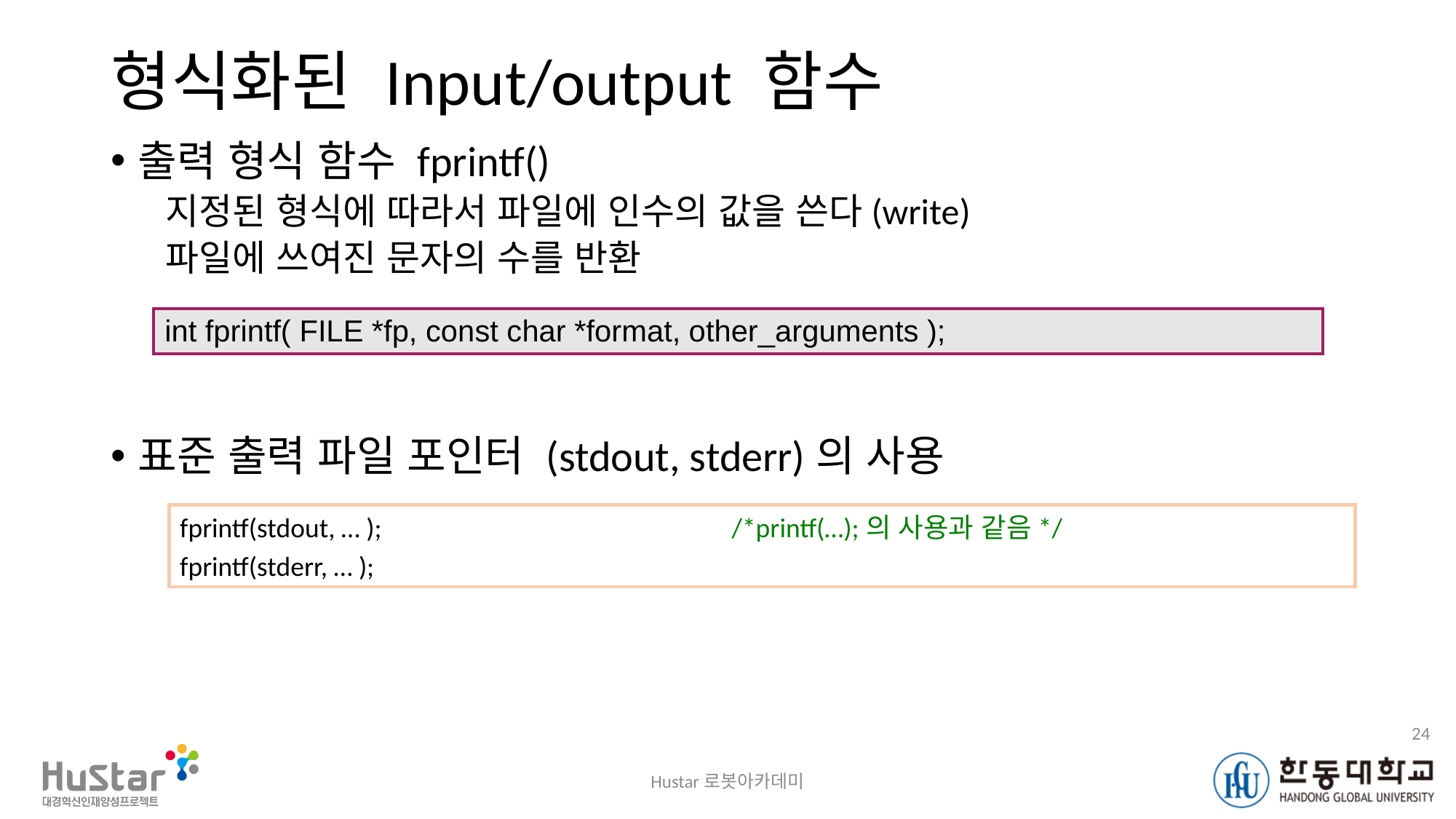

# 형식화된 Input/output 함수
출력 형식 함수 fprintf()
지정된 형식에 따라서 파일에 인수의 값을 쓴다(write)
파일에 쓰여진 문자의 수를 반환

표준 출력 파일 포인터 (stdout, stderr)의 사용
| int fprintf( FILE \*fp, const char \*format, other\_arguments ); |
| --- |
fprintf(stdout, … );         			 /*printf(…);의 사용과 같음*/
fprintf(stderr, … );
24
Hustar로봇아카데미